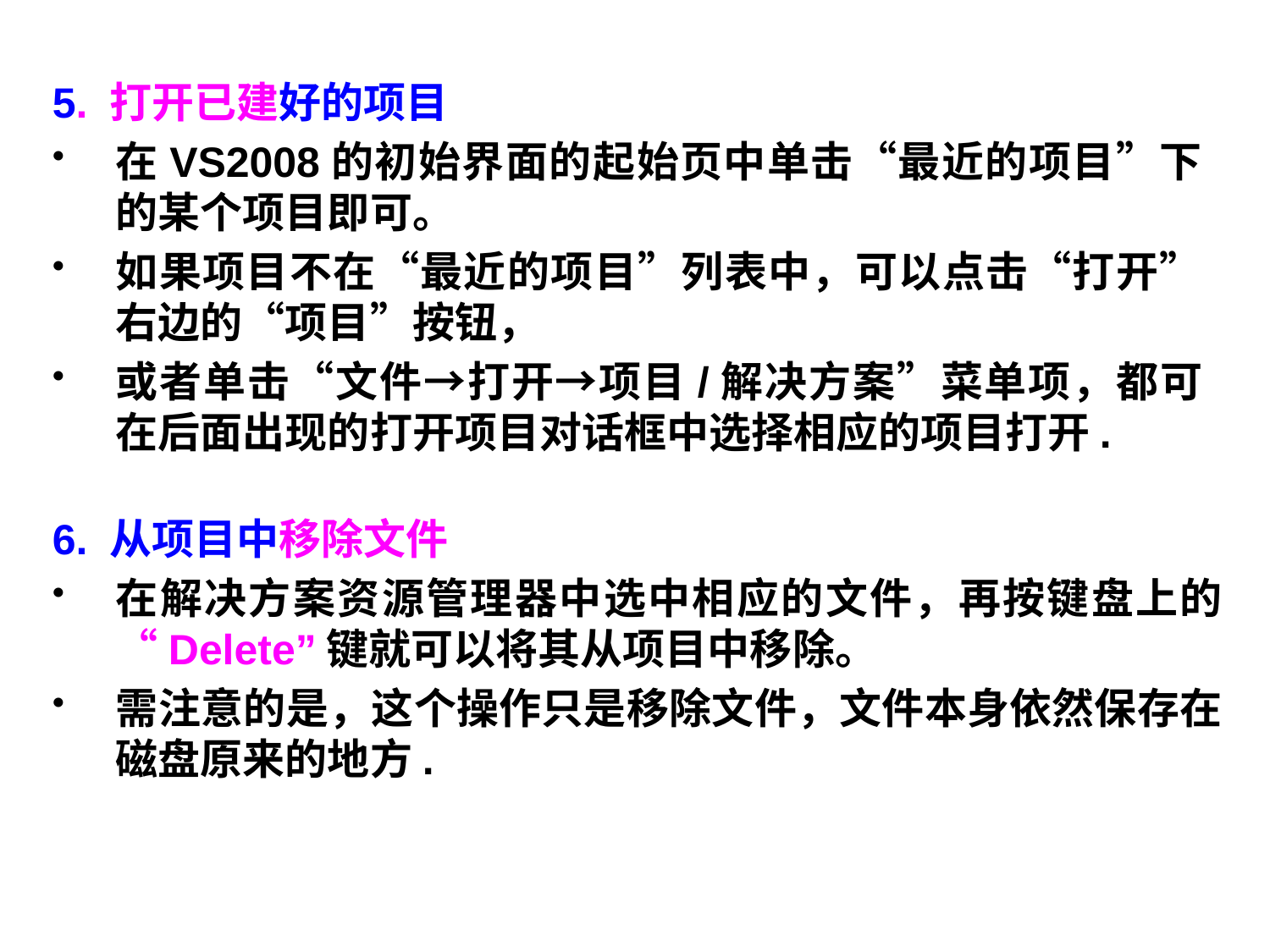

5. 打开已建好的项目
在VS2008的初始界面的起始页中单击“最近的项目”下的某个项目即可。
如果项目不在“最近的项目”列表中，可以点击“打开”右边的“项目”按钮，
或者单击“文件→打开→项目/解决方案”菜单项，都可在后面出现的打开项目对话框中选择相应的项目打开.
6. 从项目中移除文件
在解决方案资源管理器中选中相应的文件，再按键盘上的“Delete”键就可以将其从项目中移除。
需注意的是，这个操作只是移除文件，文件本身依然保存在磁盘原来的地方.